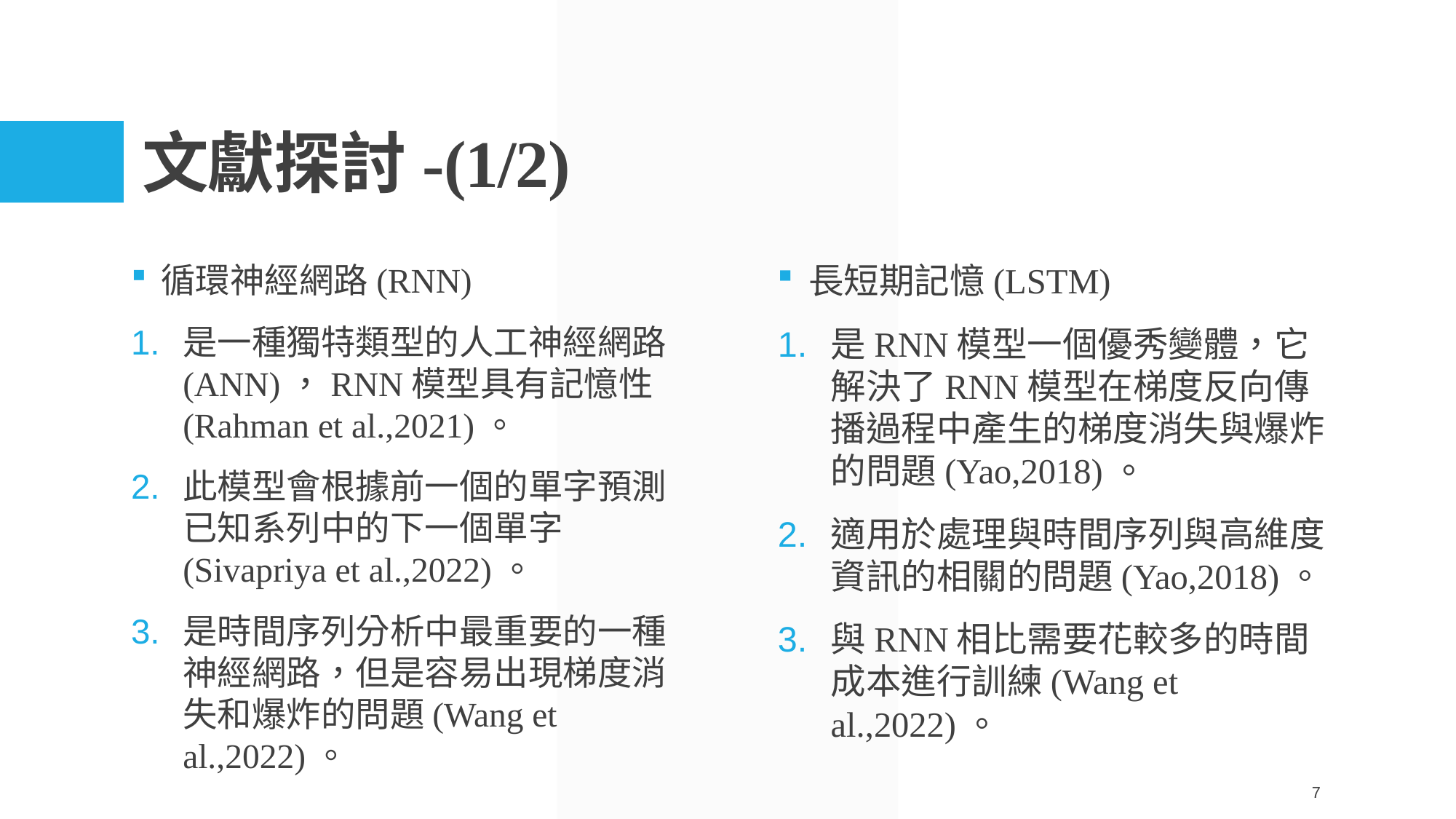

# 文獻探討-(1/2)
長短期記憶(LSTM)
是RNN模型一個優秀變體，它解決了RNN模型在梯度反向傳播過程中產生的梯度消失與爆炸的問題(Yao,2018)。
適用於處理與時間序列與高維度資訊的相關的問題(Yao,2018)。
與RNN相比需要花較多的時間成本進行訓練(Wang et al.,2022)。
循環神經網路(RNN)
是一種獨特類型的人工神經網路(ANN)，RNN模型具有記憶性(Rahman et al.,2021)。
此模型會根據前一個的單字預測已知系列中的下一個單字(Sivapriya et al.,2022)。
是時間序列分析中最重要的一種神經網路，但是容易出現梯度消失和爆炸的問題(Wang et al.,2022)。
7